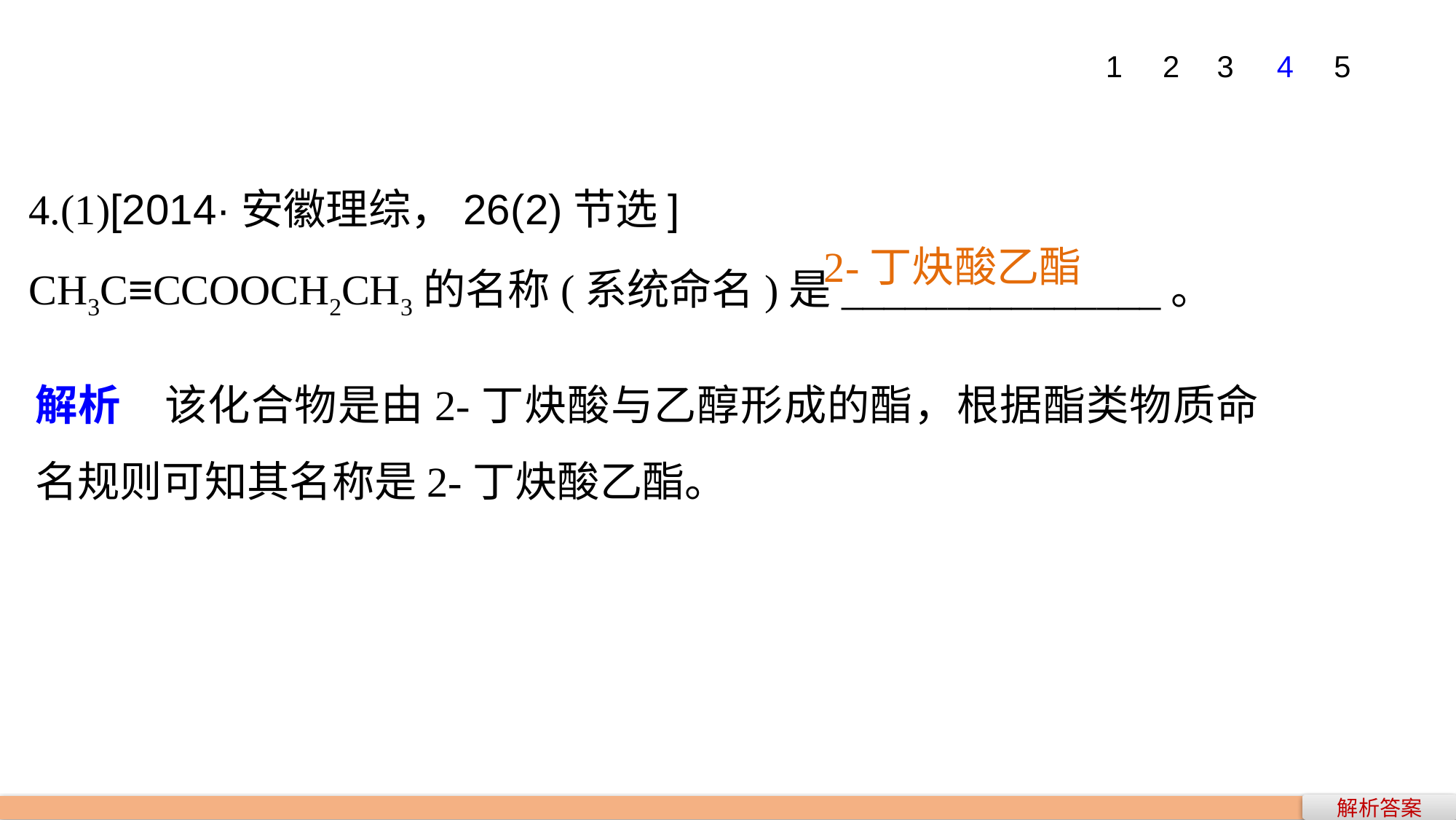

1
2
3
4
5

4.(1)[2014·安徽理综，26(2)节选]
CH3C≡CCOOCH2CH3的名称(系统命名)是_______________。
2­-丁炔酸乙酯
解析　该化合物是由2­-丁炔酸与乙醇形成的酯，根据酯类物质命名规则可知其名称是2­-丁炔酸乙酯。
解析答案